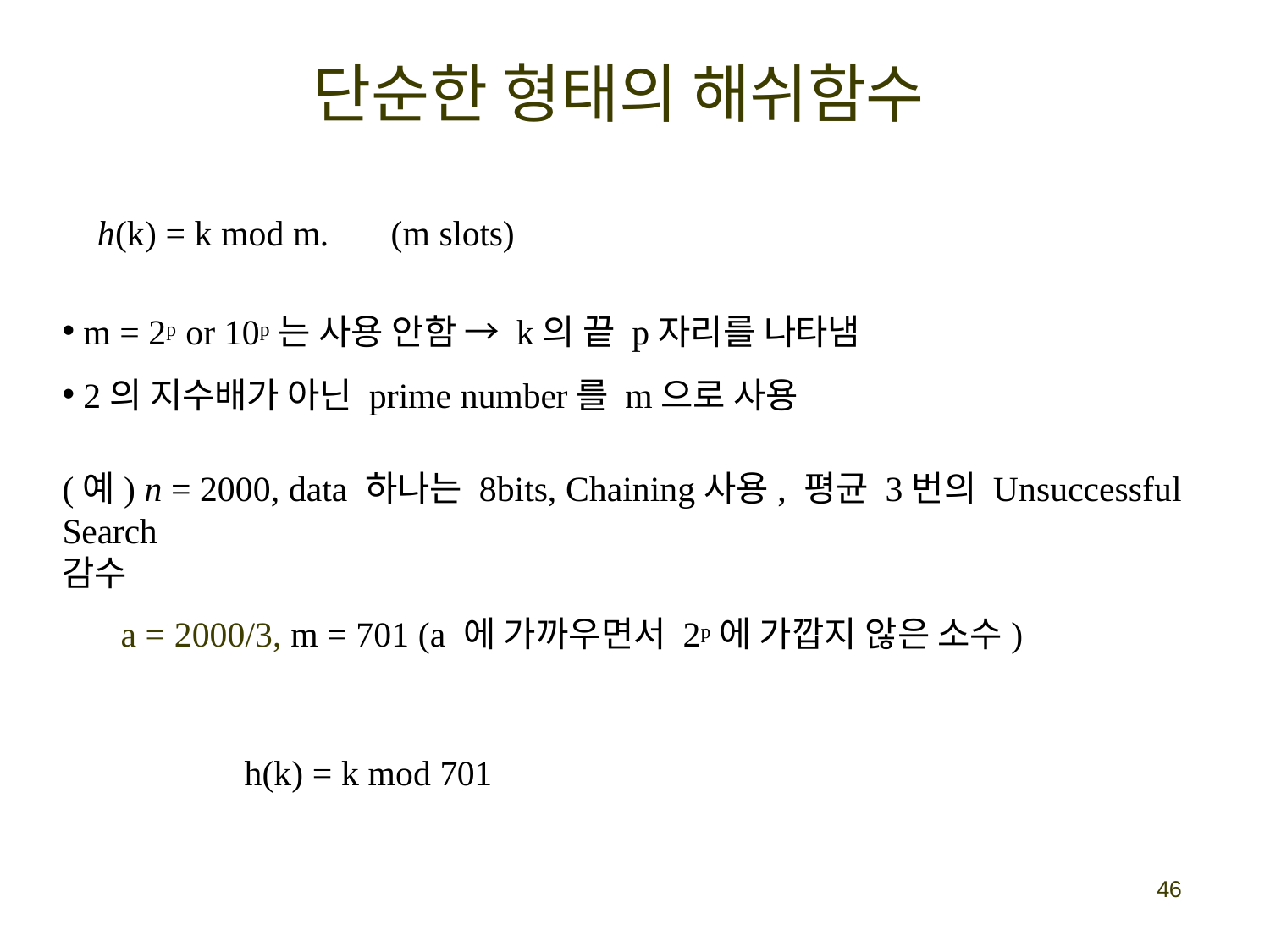

# 단순한 형태의 해쉬함수
h(k) = k mod m.	(m slots)

m = 2p or 10p는 사용 안함 → k의 끝 p자리를 나타냄
2의 지수배가 아닌 prime number를 m으로 사용
(예) n = 2000, data 하나는 8bits, Chaining사용, 평균 3번의 Unsuccessful Search
감수
a = 2000/3, m = 701 (a 에 가까우면서 2p에 가깝지 않은 소수)

h(k) = k mod 701
46